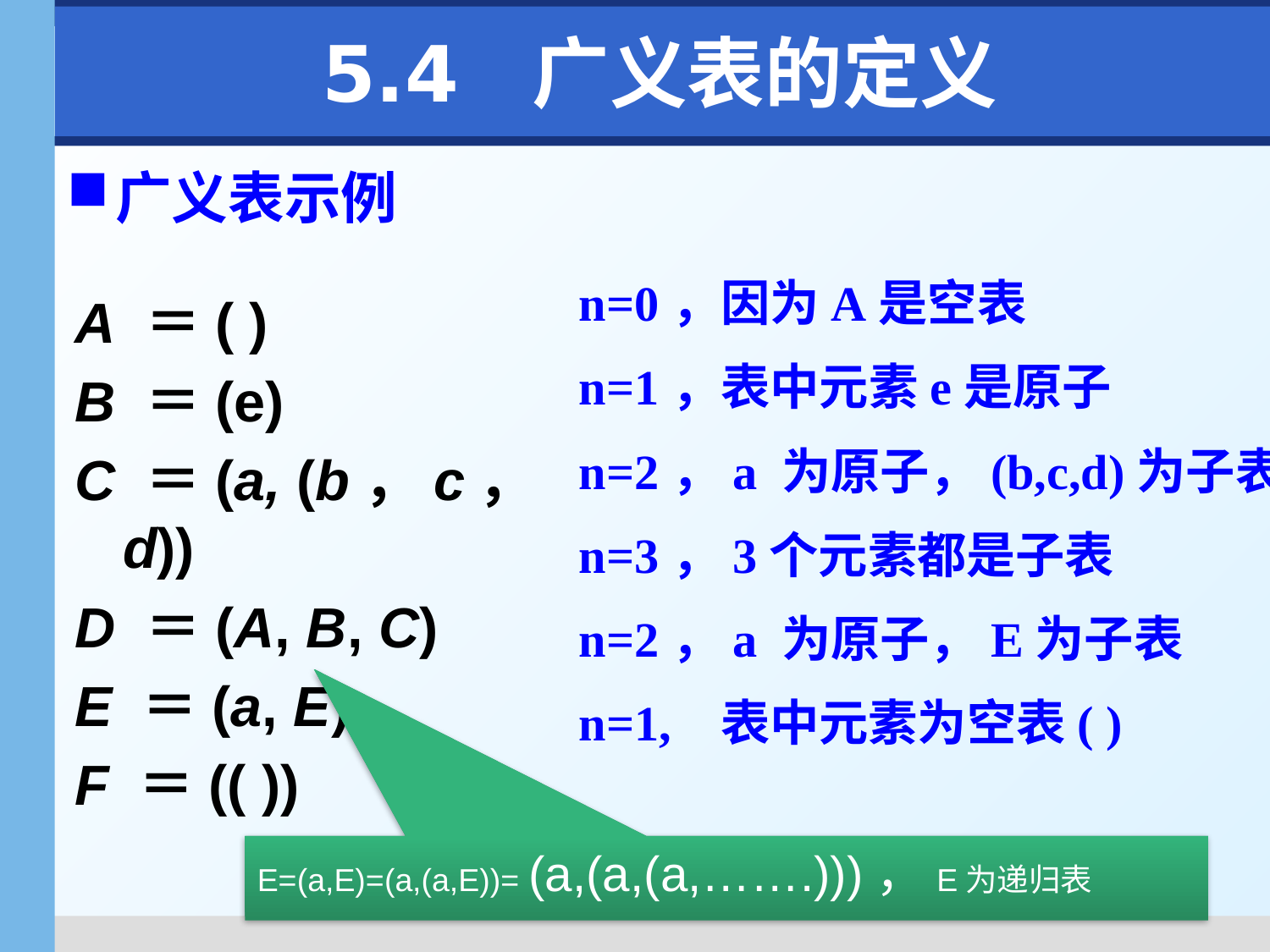

# 5.4  广义表的定义
广义表示例
n=0，因为A是空表
n=1，表中元素e是原子
n=2，a 为原子，(b,c,d)为子表
n=3，3个元素都是子表
n=2，a 为原子，E为子表
n=1,   表中元素为空表( )
A ＝( )
B ＝(e)
C ＝(a, (b，c，d))
D ＝(A, B, C)
E ＝(a, E)
F ＝(( ))
E=(a,E)=(a,(a,E))= (a,(a,(a,…….)))，E为递归表